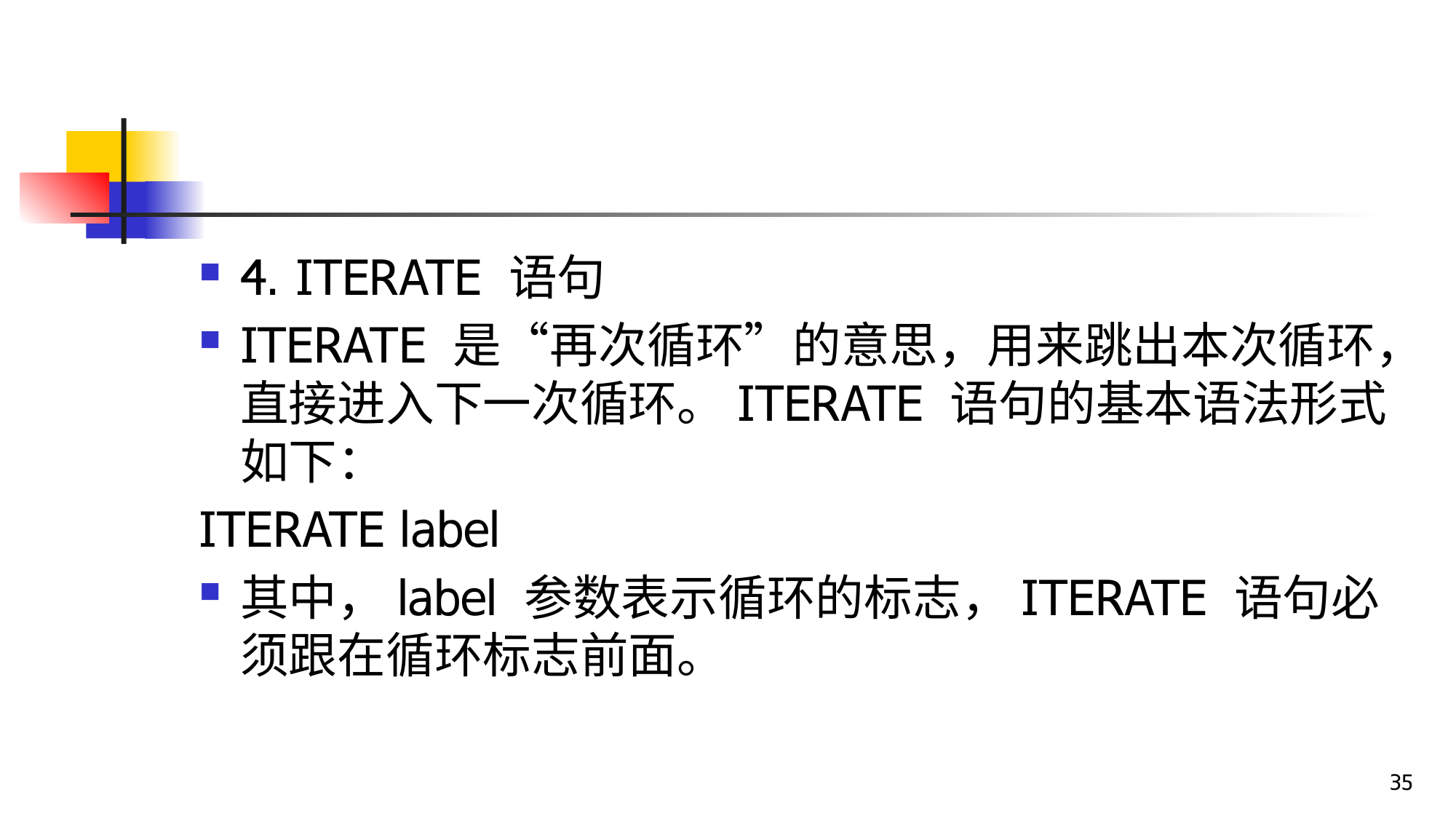

#
4. ITERATE 语句
ITERATE 是“再次循环”的意思，用来跳出本次循环，直接进入下一次循环。ITERATE 语句的基本语法形式如下：
ITERATE label
其中，label 参数表示循环的标志，ITERATE 语句必须跟在循环标志前面。

35